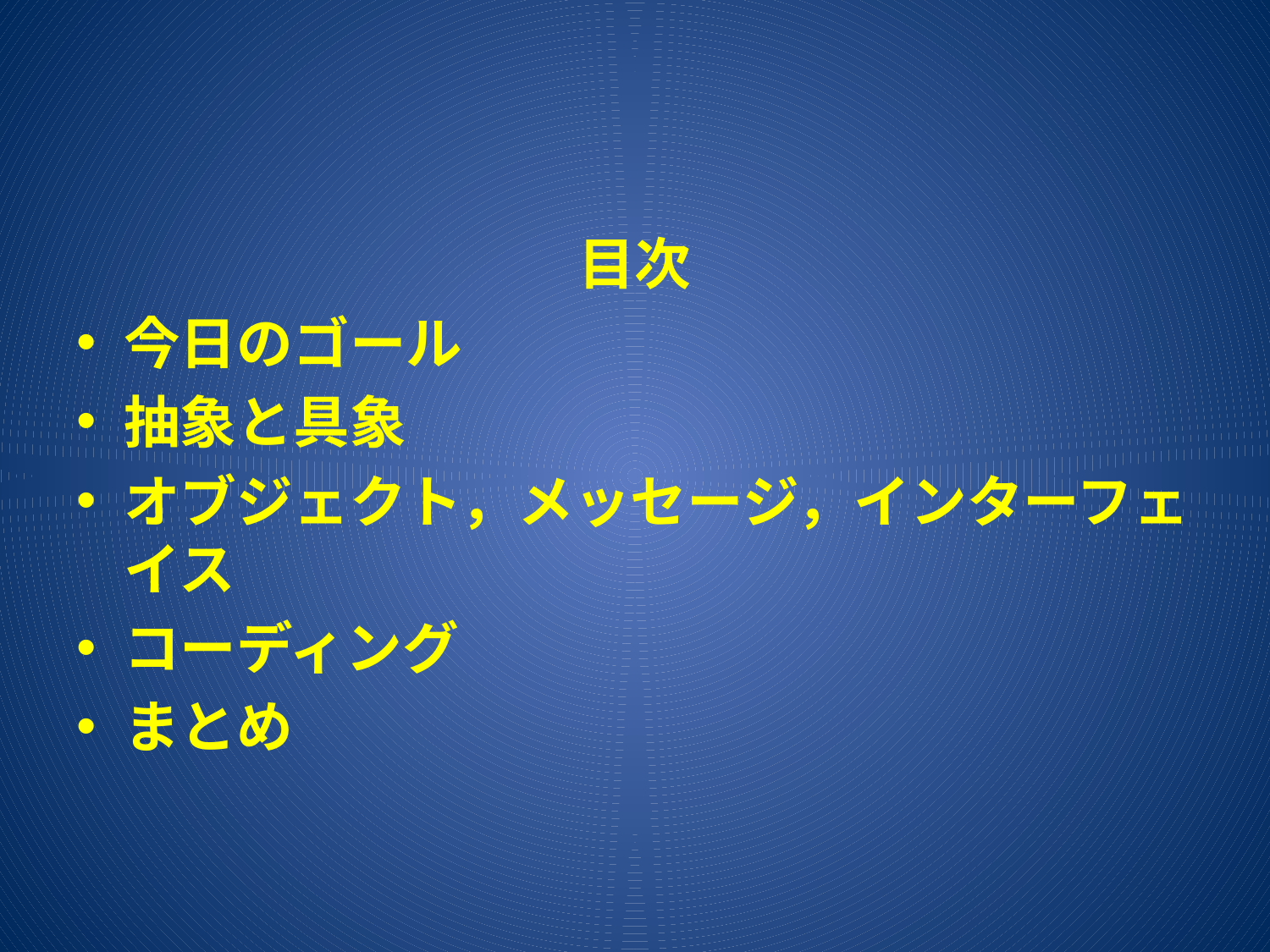

#
目次
今日のゴール
抽象と具象
オブジェクト，メッセージ，インターフェイス
コーディング
まとめ